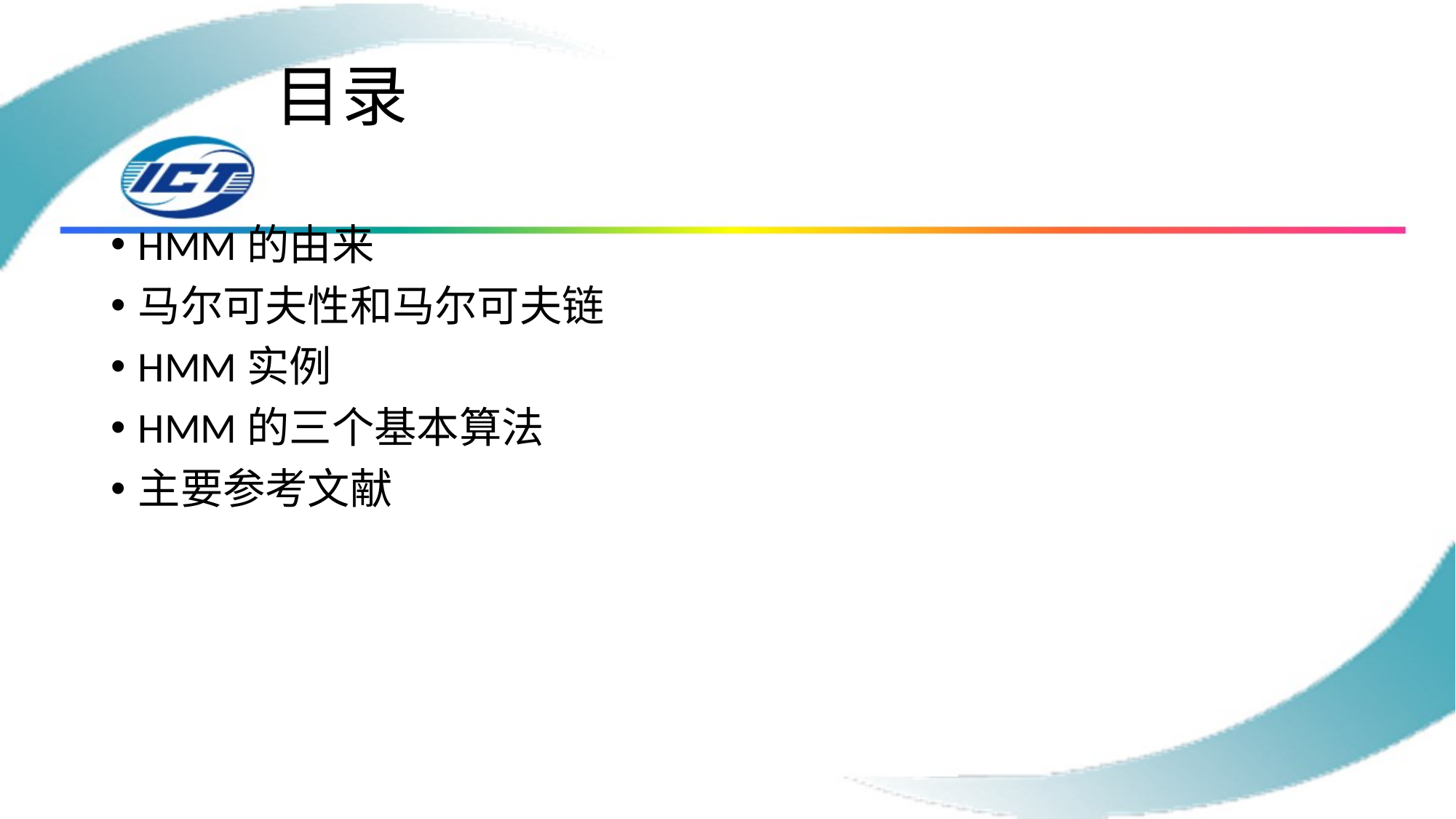

# 目录
HMM的由来
马尔可夫性和马尔可夫链
HMM实例
HMM的三个基本算法
主要参考文献